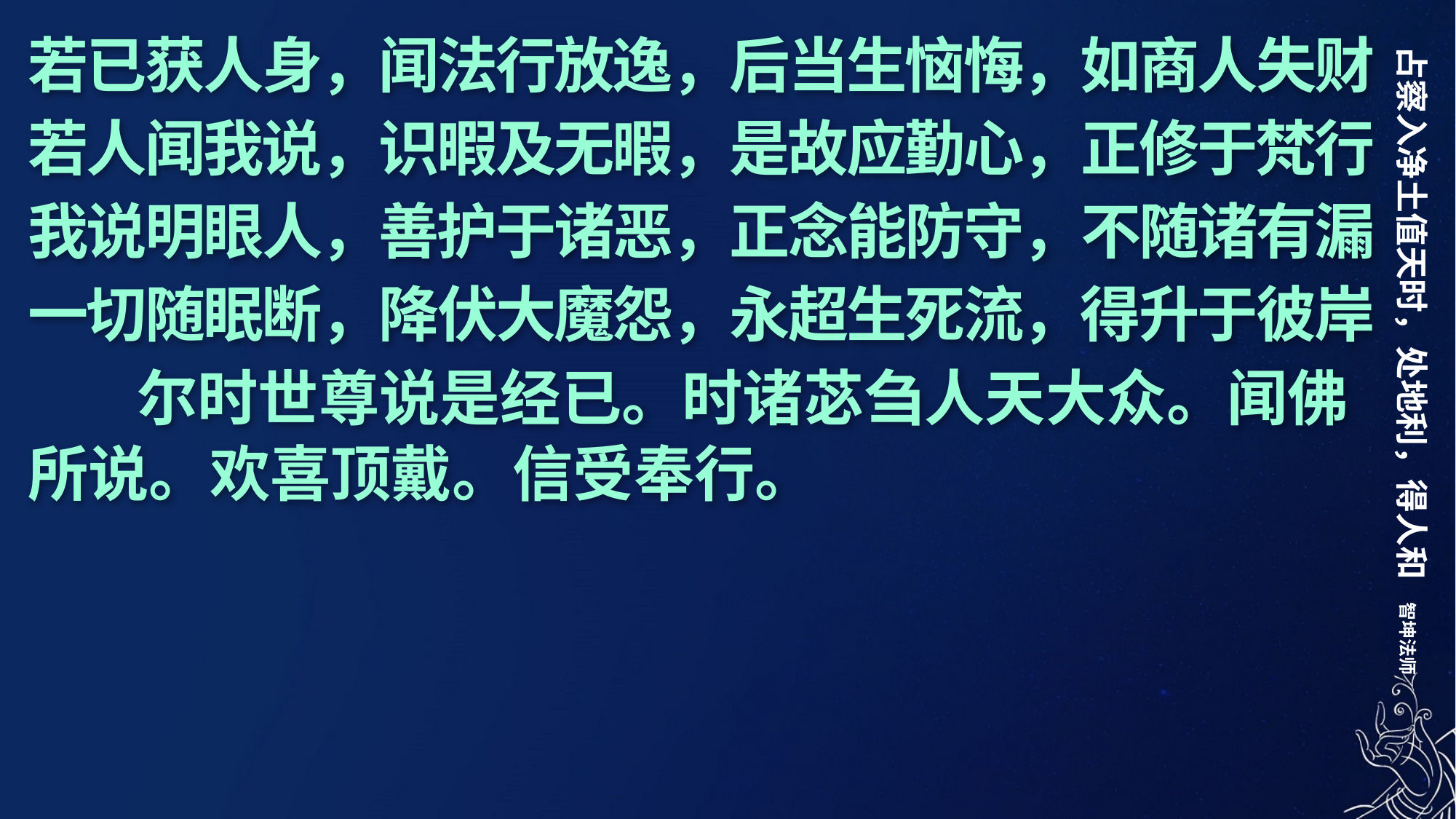

若已获人身，闻法行放逸，后当生恼悔，如商人失财
若人闻我说，识暇及无暇，是故应勤心，正修于梵行
我说明眼人，善护于诸恶，正念能防守，不随诸有漏
一切随眠断，降伏大魔怨，永超生死流，得升于彼岸
	尔时世尊说是经已。时诸苾刍人天大众。闻佛所说。欢喜顶戴。信受奉行。